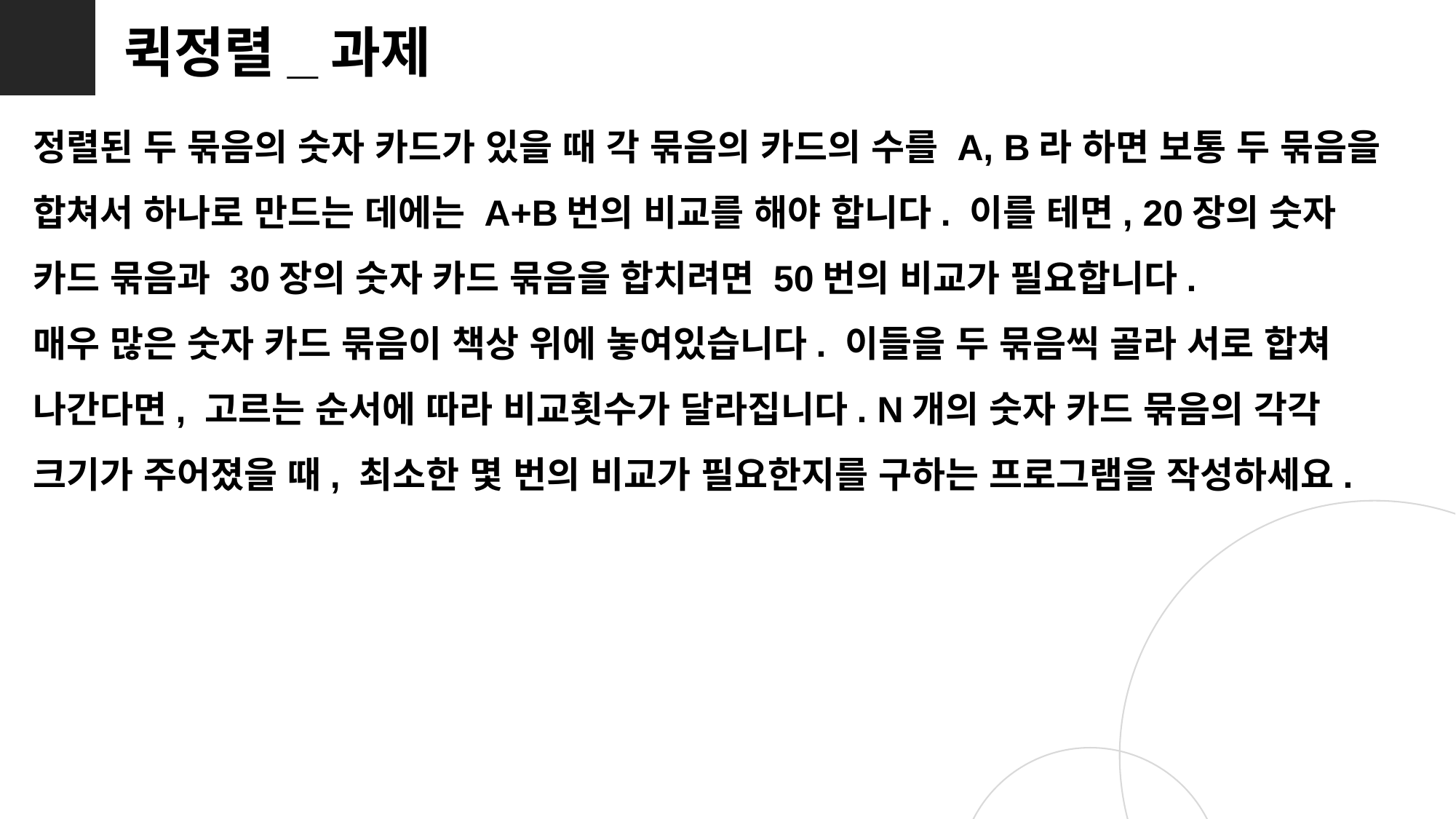

퀵정렬_과제
정렬된 두 묶음의 숫자 카드가 있을 때 각 묶음의 카드의 수를 A, B라 하면 보통 두 묶음을 합쳐서 하나로 만드는 데에는 A+B번의 비교를 해야 합니다. 이를 테면, 20장의 숫자 카드 묶음과 30장의 숫자 카드 묶음을 합치려면 50번의 비교가 필요합니다.
매우 많은 숫자 카드 묶음이 책상 위에 놓여있습니다. 이들을 두 묶음씩 골라 서로 합쳐 나간다면, 고르는 순서에 따라 비교횟수가 달라집니다. N개의 숫자 카드 묶음의 각각 크기가 주어졌을 때, 최소한 몇 번의 비교가 필요한지를 구하는 프로그램을 작성하세요.